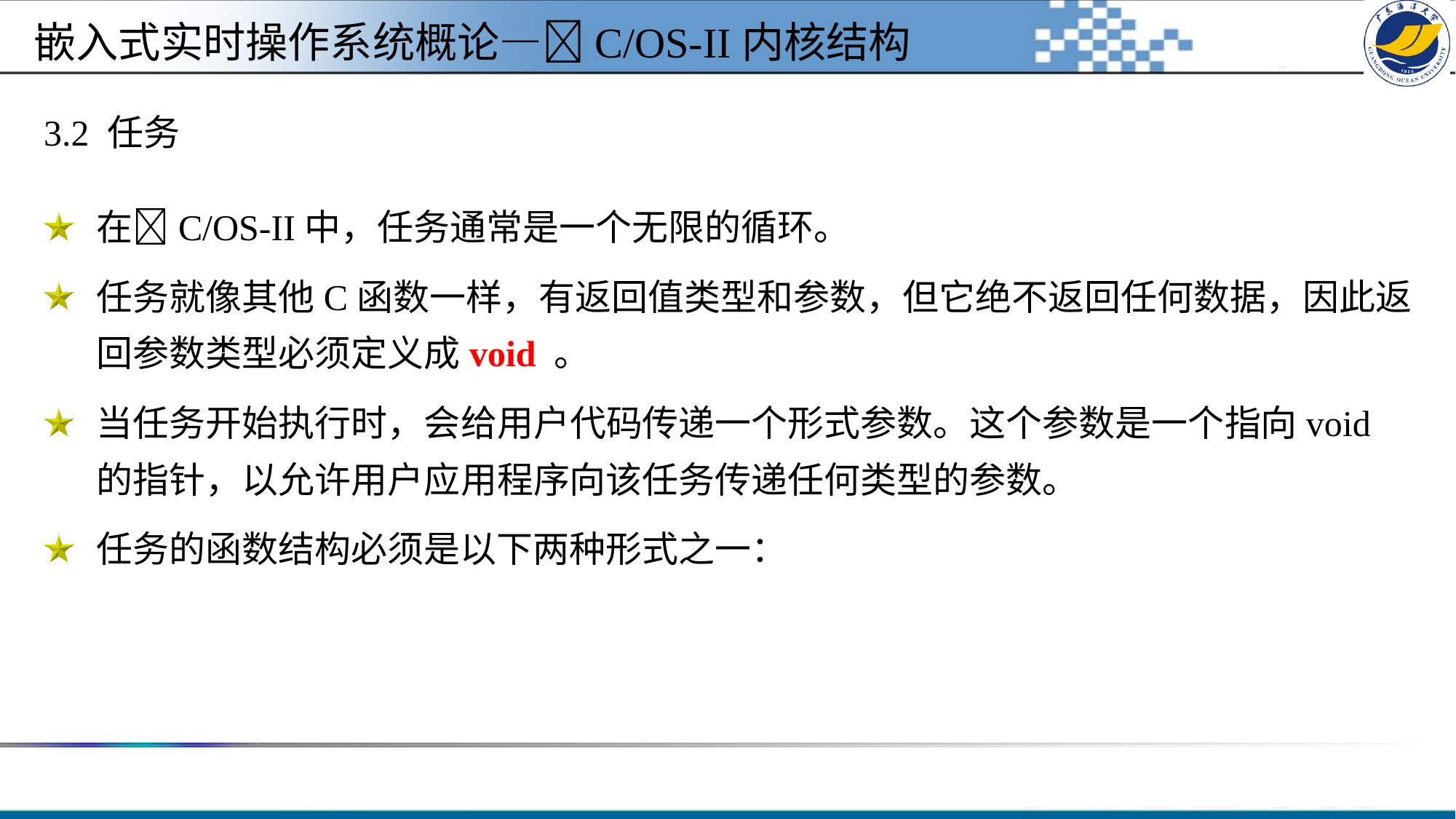

嵌入式实时操作系统概论—μC/OS-II内核结构
3.2 任务
在μC/OS-II中，任务通常是一个无限的循环。
任务就像其他C函数一样，有返回值类型和参数，但它绝不返回任何数据，因此返回参数类型必须定义成void 。
当任务开始执行时，会给用户代码传递一个形式参数。这个参数是一个指向void的指针，以允许用户应用程序向该任务传递任何类型的参数。
任务的函数结构必须是以下两种形式之一：
31